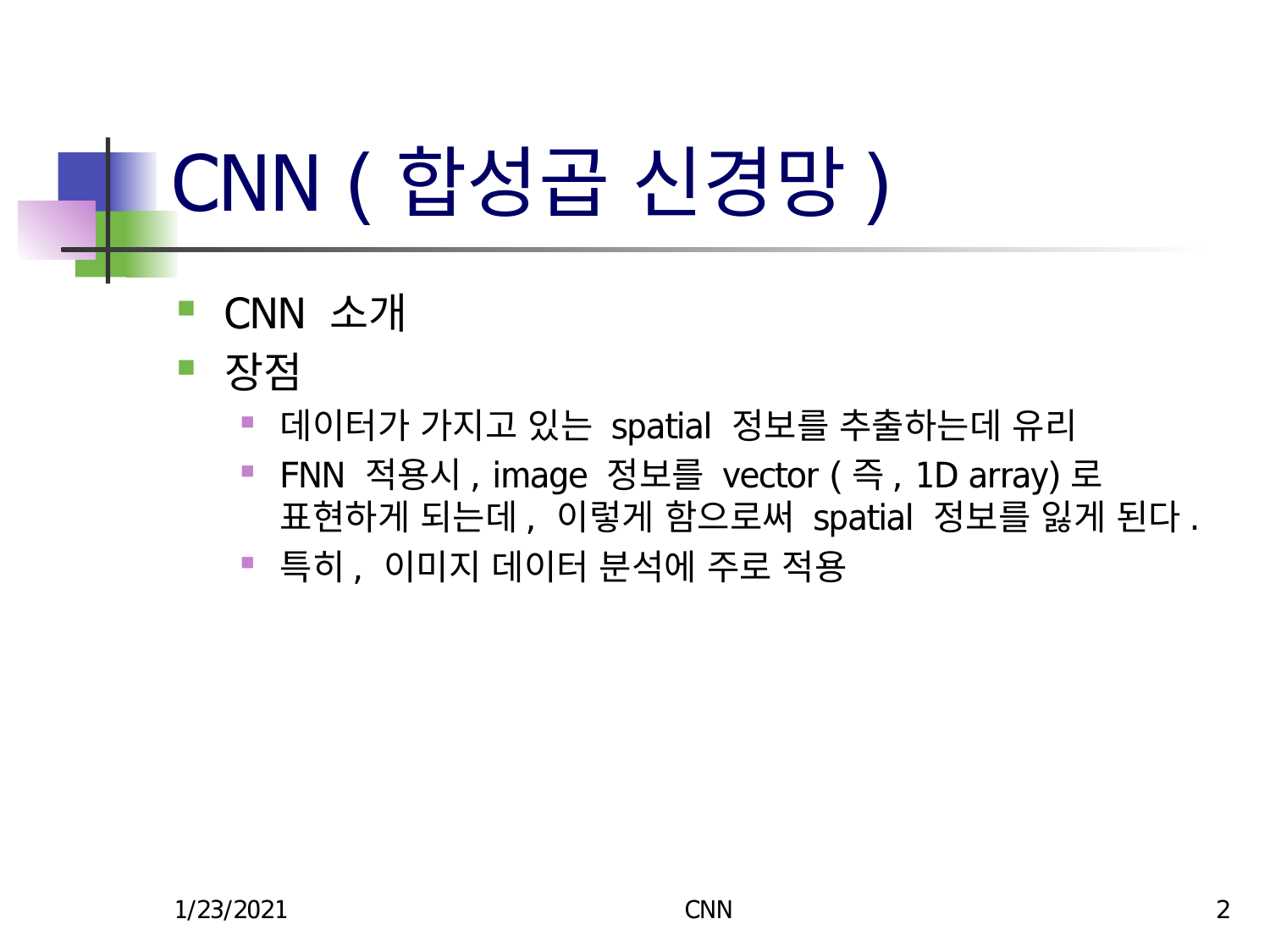

# CNN (합성곱 신경망)
CNN 소개
장점
데이터가 가지고 있는 spatial 정보를 추출하는데 유리
FNN 적용시, image 정보를 vector (즉, 1D array)로 표현하게 되는데, 이렇게 함으로써 spatial 정보를 잃게 된다.
특히, 이미지 데이터 분석에 주로 적용

1/23/2021
CNN
2